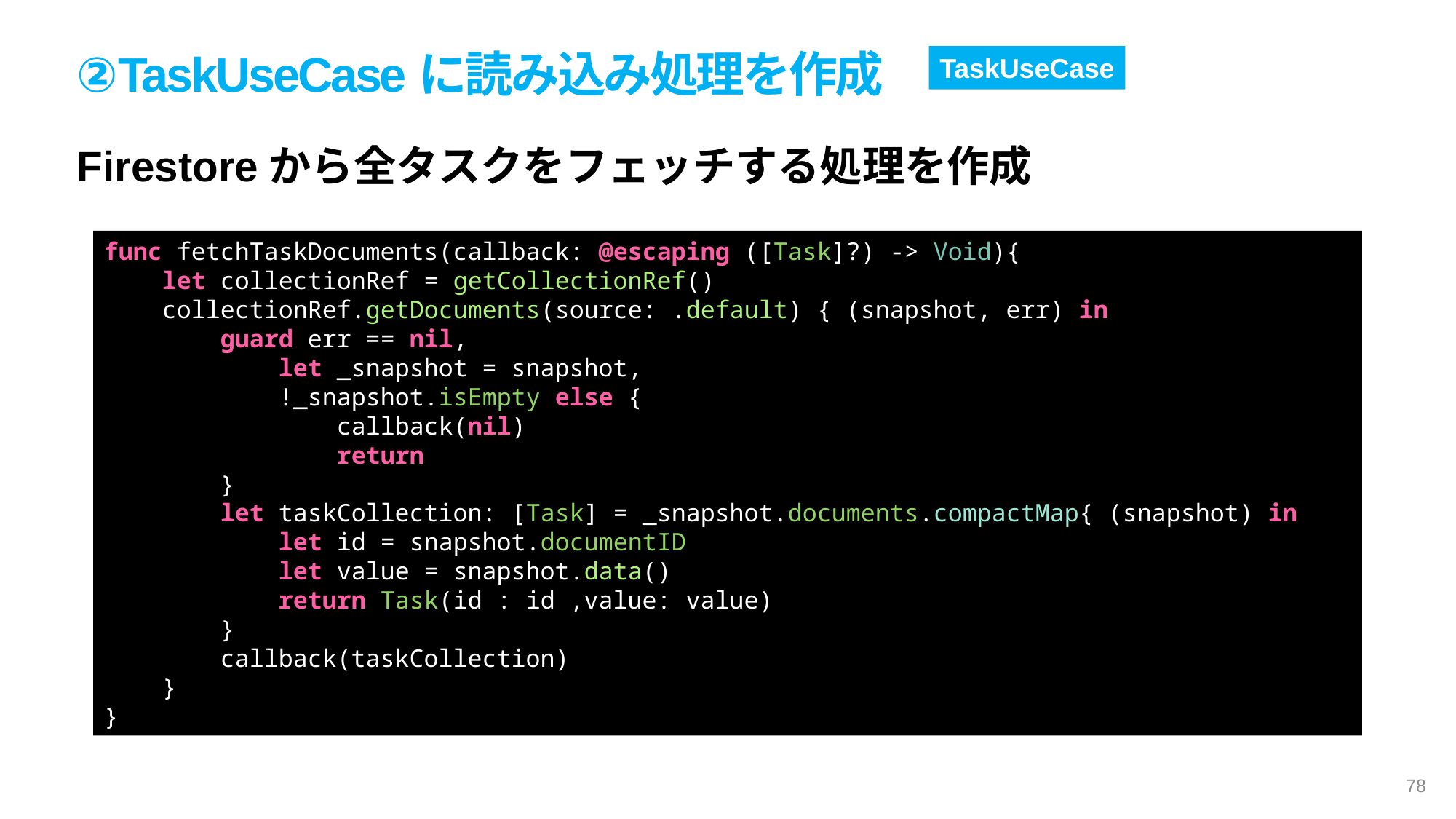

②TaskUseCaseに読み込み処理を作成
TaskUseCase
Firestoreから全タスクをフェッチする処理を作成
func fetchTaskDocuments(callback: @escaping ([Task]?) -> Void){
    let collectionRef = getCollectionRef()
    collectionRef.getDocuments(source: .default) { (snapshot, err) in
        guard err == nil,
            let _snapshot = snapshot,
            !_snapshot.isEmpty else {
                callback(nil)
                return
        }
        let taskCollection: [Task] = _snapshot.documents.compactMap{ (snapshot) in
            let id = snapshot.documentID
            let value = snapshot.data()
            return Task(id : id ,value: value)
        }
        callback(taskCollection)
    }
}
78